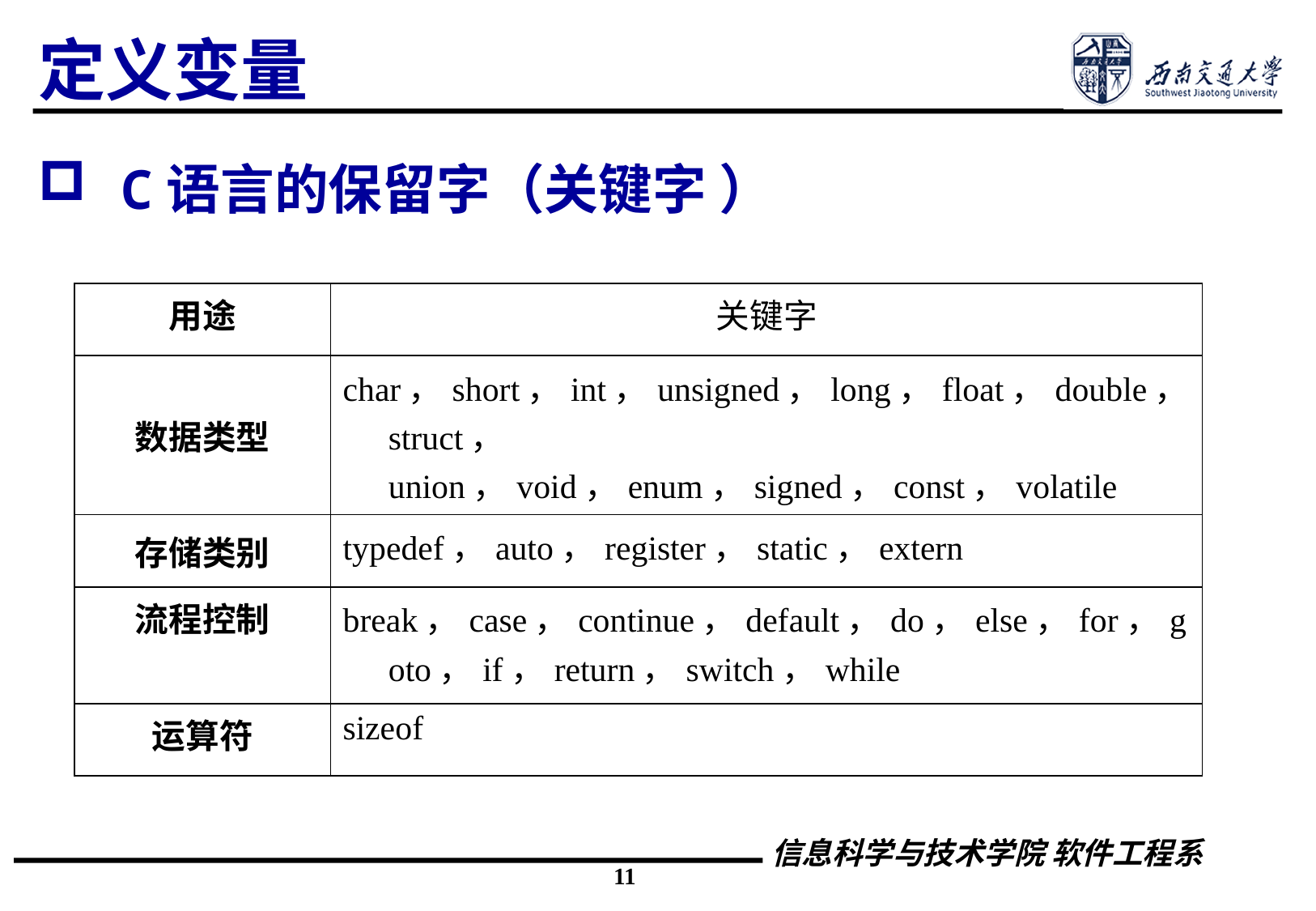

# 定义变量
 C语言的保留字（关键字 ）
| 用途 | 关键字 |
| --- | --- |
| 数据类型 | char，short，int，unsigned，long，float，double，struct， union，void，enum，signed，const，volatile |
| 存储类别 | typedef，auto，register，static，extern |
| 流程控制 | break，case，continue，default，do，else，for，goto，if，return，switch，while |
| 运算符 | sizeof |
11